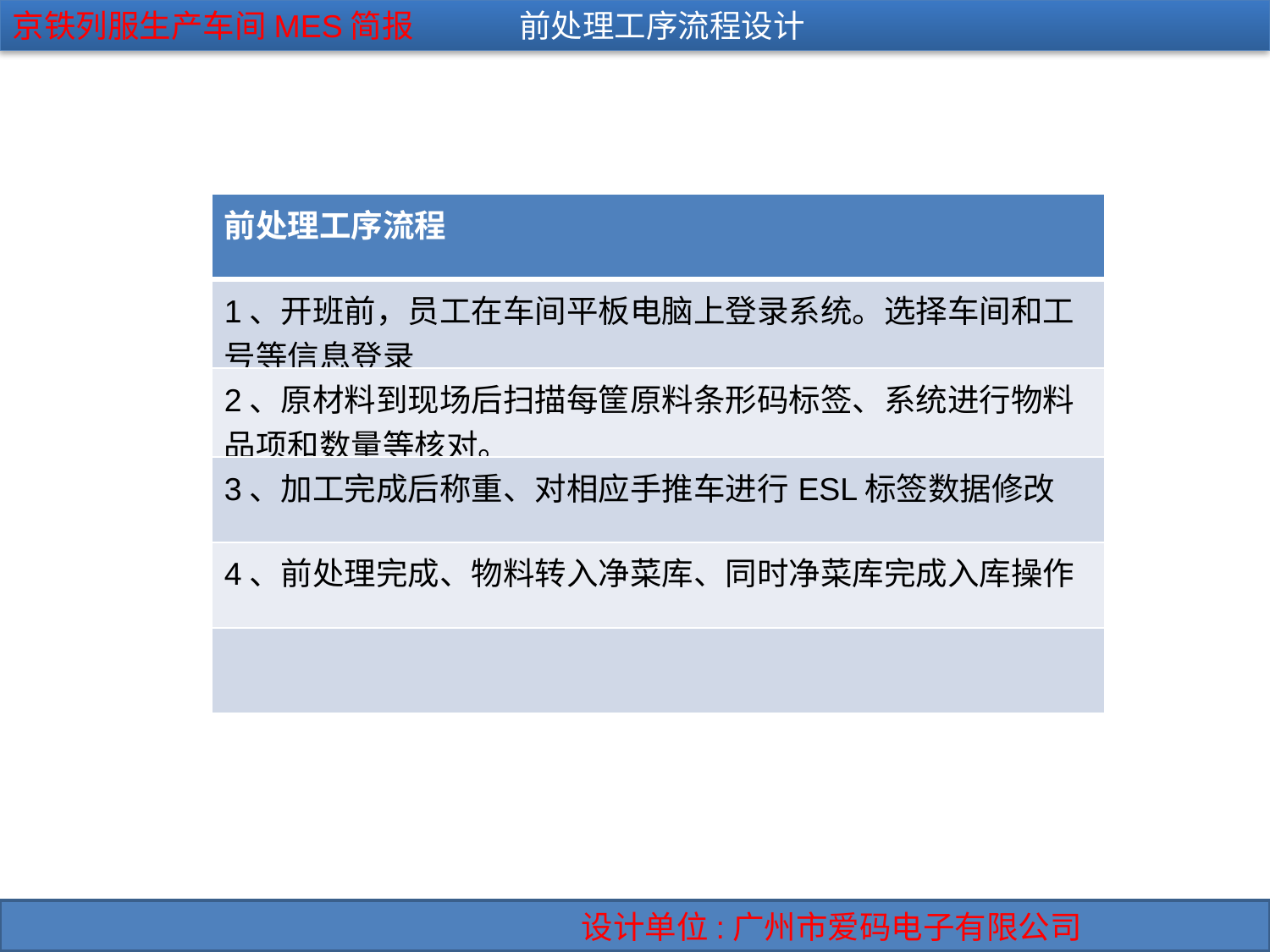

前处理工序流程设计
| 前处理工序流程 |
| --- |
| 1、开班前，员工在车间平板电脑上登录系统。选择车间和工号等信息登录 |
| 2、原材料到现场后扫描每筐原料条形码标签、系统进行物料品项和数量等核对。 |
| 3、加工完成后称重、对相应手推车进行ESL标签数据修改 |
| 4、前处理完成、物料转入净菜库、同时净菜库完成入库操作 |
|  |